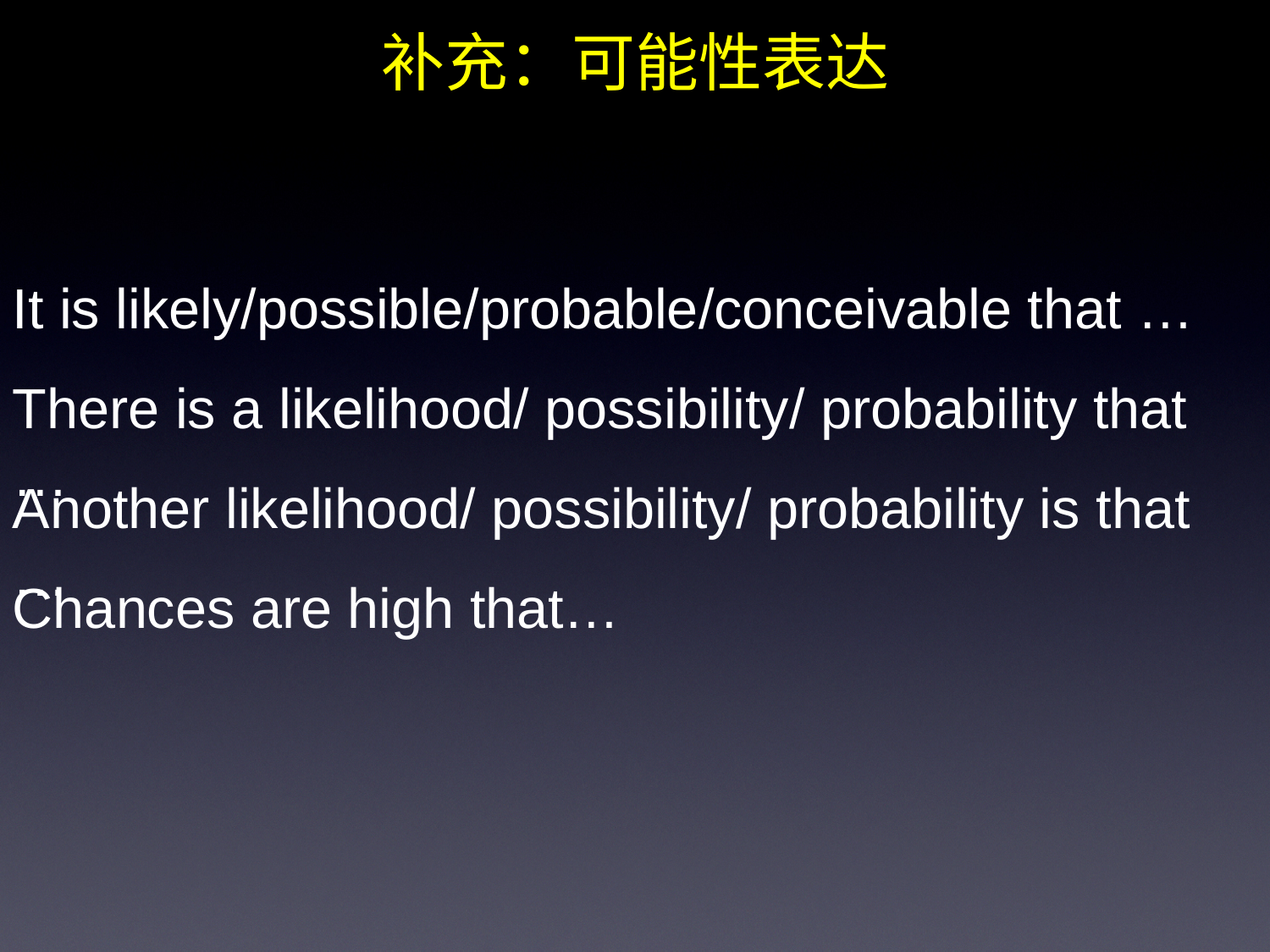

补充：可能性表达
It is likely/possible/probable/conceivable that …
There is a likelihood/ possibility/ probability that …
Another likelihood/ possibility/ probability is that …
Chances are high that…